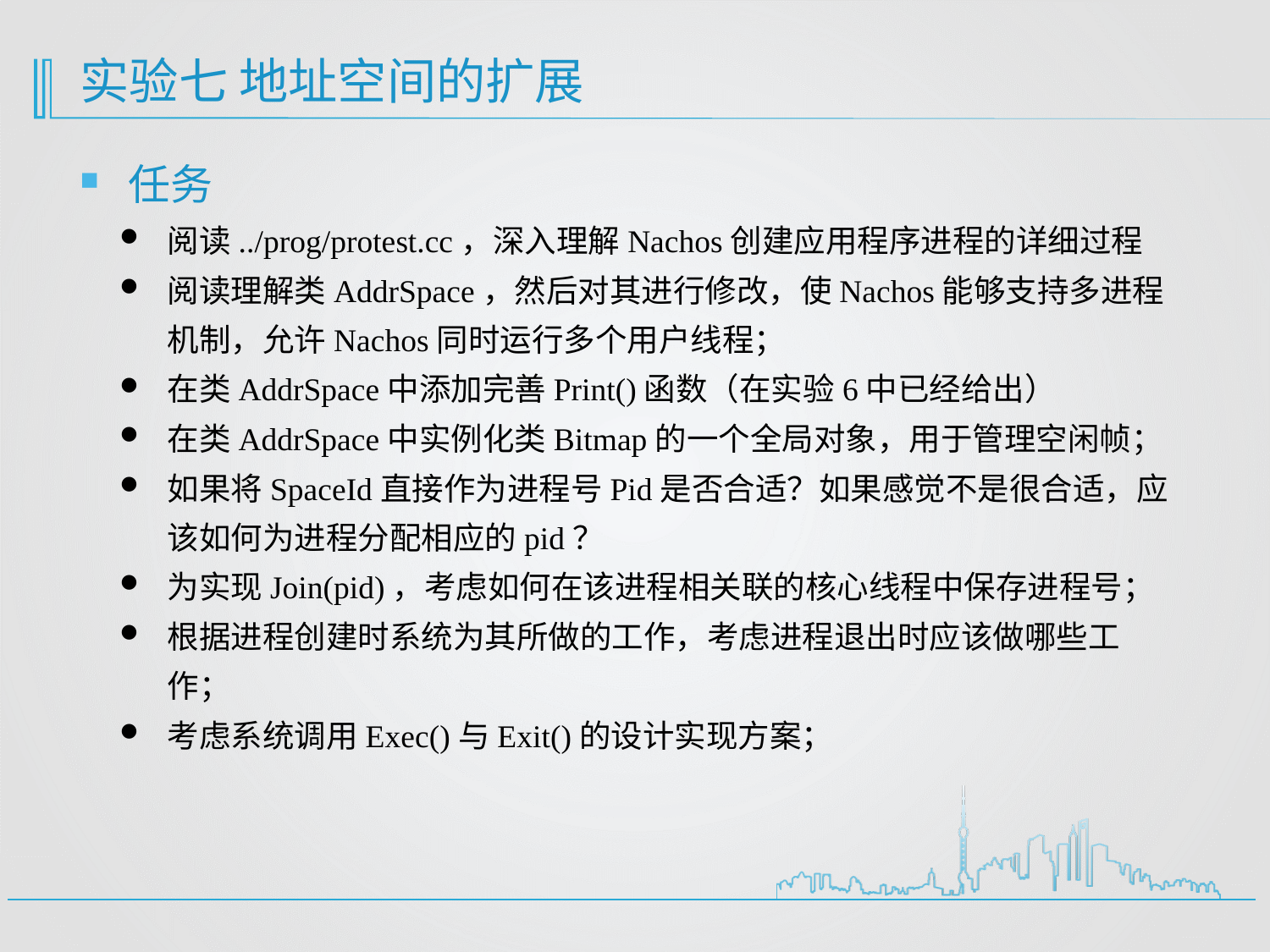

# 实验七 地址空间的扩展
任务
阅读../prog/protest.cc，深入理解Nachos创建应用程序进程的详细过程
阅读理解类AddrSpace，然后对其进行修改，使Nachos能够支持多进程机制，允许Nachos同时运行多个用户线程；
在类AddrSpace中添加完善Print()函数（在实验6中已经给出）
在类AddrSpace中实例化类Bitmap的一个全局对象，用于管理空闲帧；
如果将SpaceId直接作为进程号Pid是否合适？如果感觉不是很合适，应该如何为进程分配相应的pid？
为实现Join(pid)，考虑如何在该进程相关联的核心线程中保存进程号；
根据进程创建时系统为其所做的工作，考虑进程退出时应该做哪些工作；
考虑系统调用Exec()与Exit()的设计实现方案；